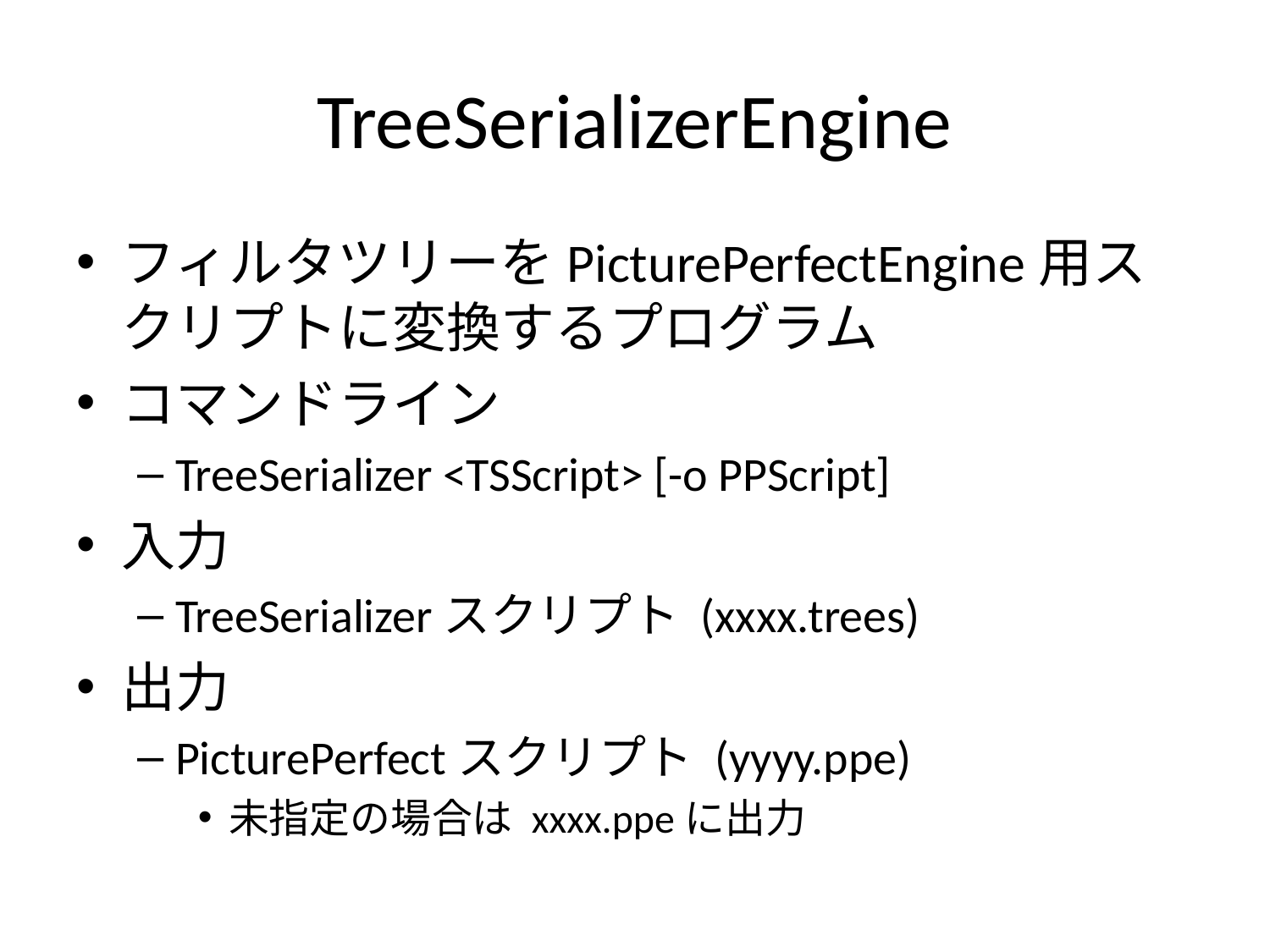

# TreeSerializerEngine
フィルタツリーをPicturePerfectEngine用スクリプトに変換するプログラム
コマンドライン
TreeSerializer <TSScript> [-o PPScript]
入力
TreeSerializerスクリプト (xxxx.trees)
出力
PicturePerfectスクリプト (yyyy.ppe)
未指定の場合は xxxx.ppeに出力